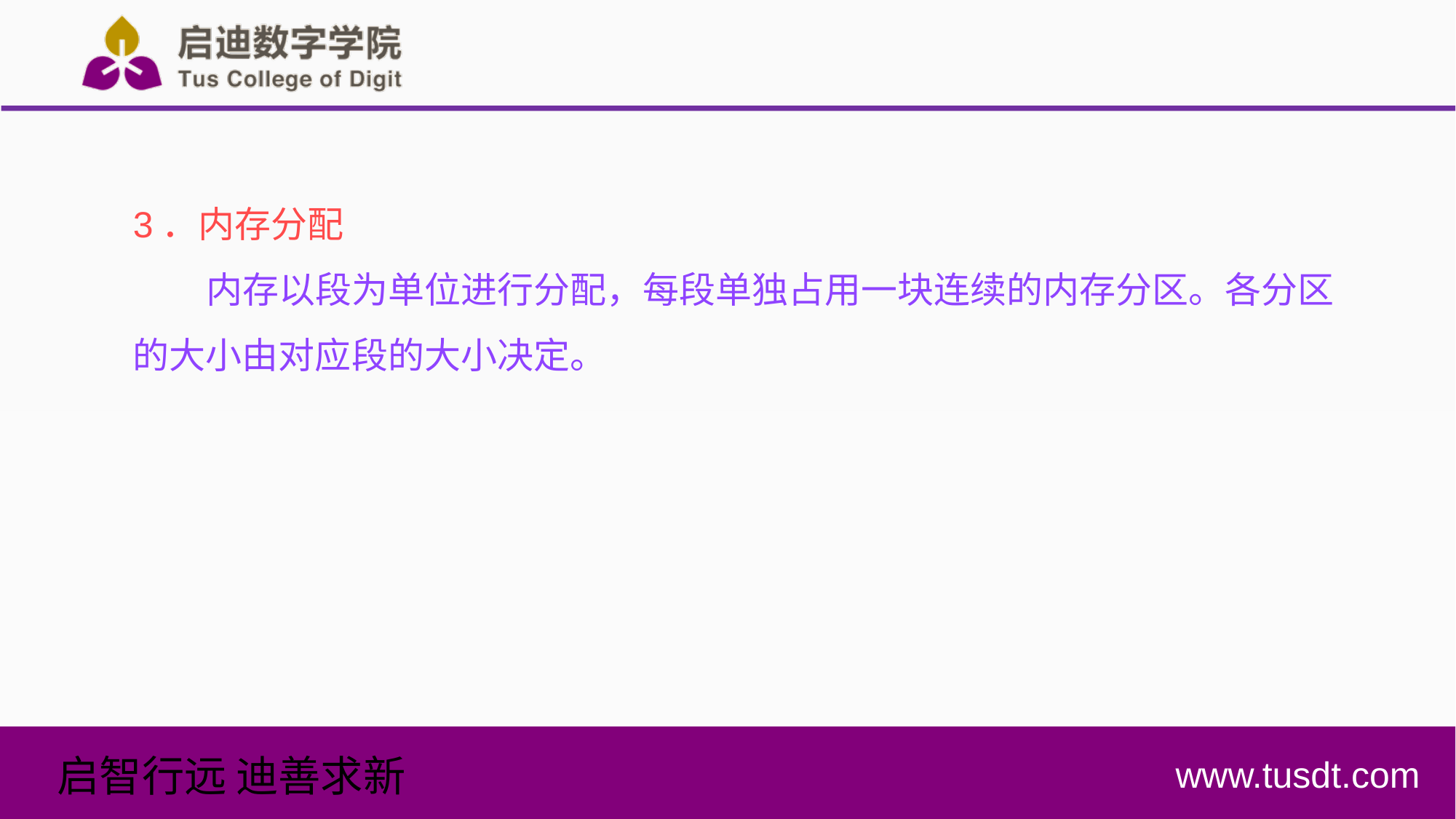

3．内存分配
内存以段为单位进行分配，每段单独占用一块连续的内存分区。各分区的大小由对应段的大小决定。